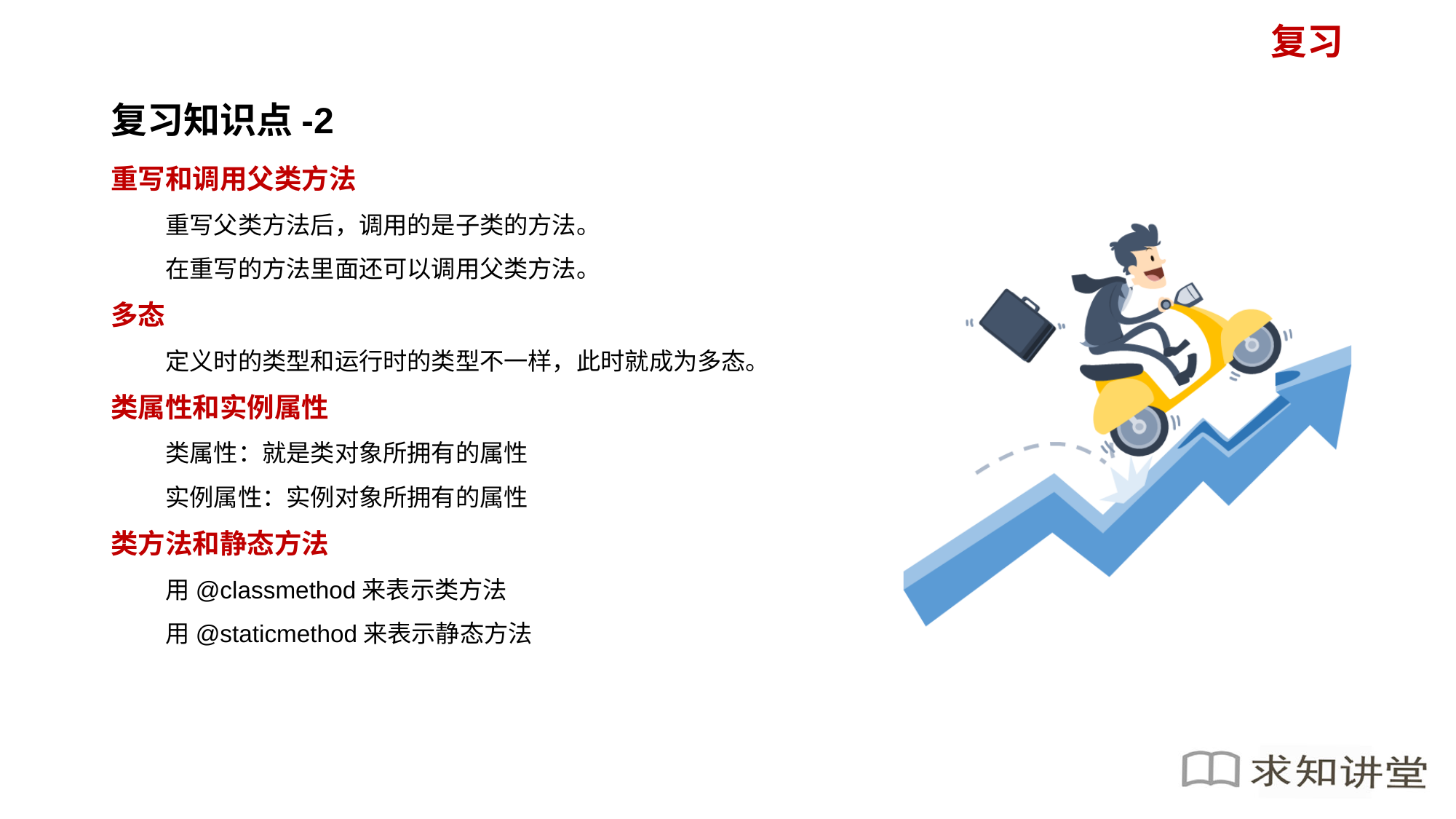

复习知识点-2
重写和调用父类方法
重写父类方法后，调用的是子类的方法。
在重写的方法里面还可以调用父类方法。
多态
定义时的类型和运行时的类型不一样，此时就成为多态。
类属性和实例属性
类属性：就是类对象所拥有的属性
实例属性：实例对象所拥有的属性
类方法和静态方法
用@classmethod来表示类方法
用@staticmethod来表示静态方法